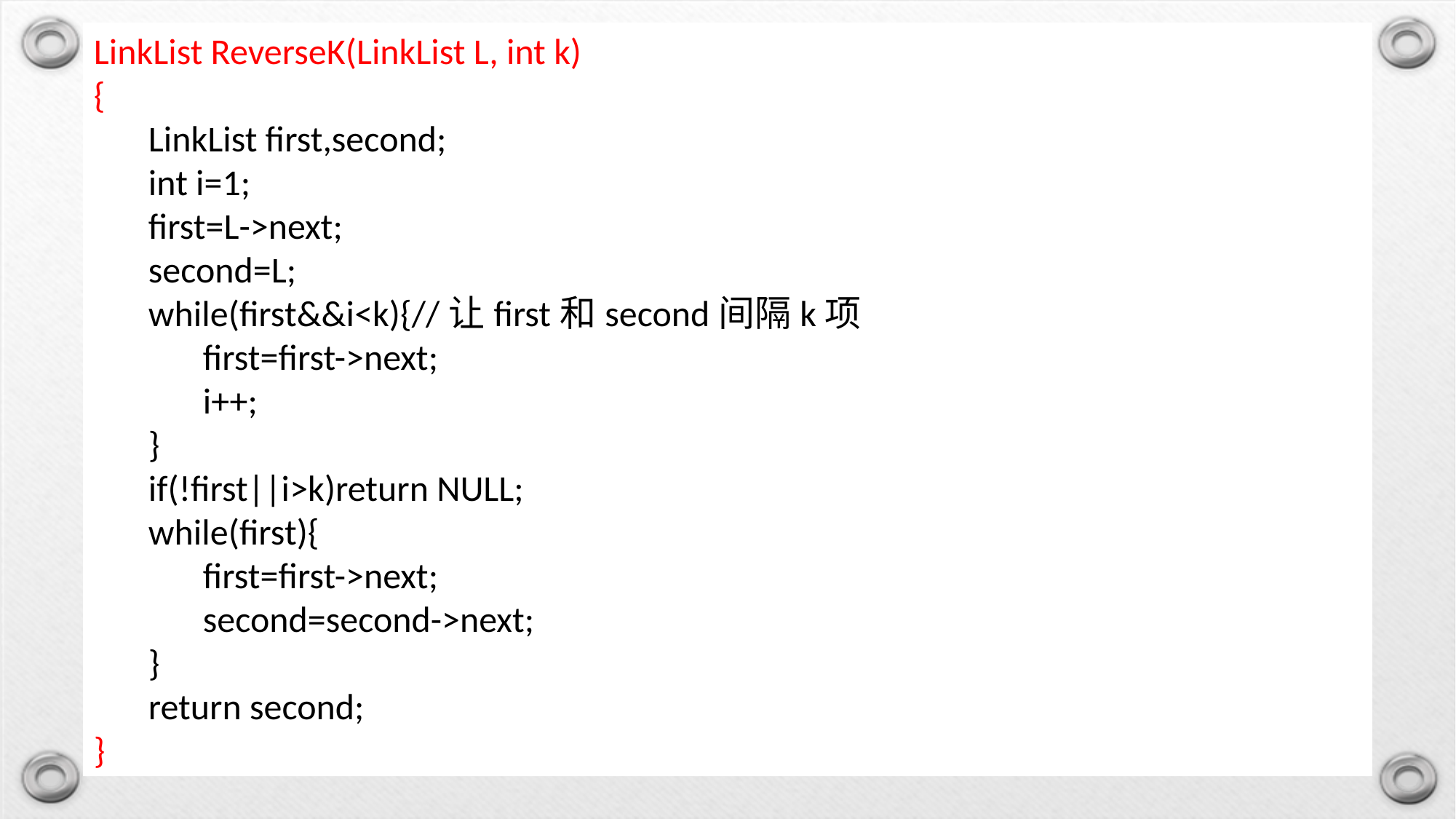

LinkList ReverseK(LinkList L, int k)
{
LinkList first,second;
int i=1;
first=L->next;
second=L;
while(first&&i<k){//让first和second间隔k项
first=first->next;
i++;
}
if(!first||i>k)return NULL;
while(first){
first=first->next;
second=second->next;
}
return second;
}